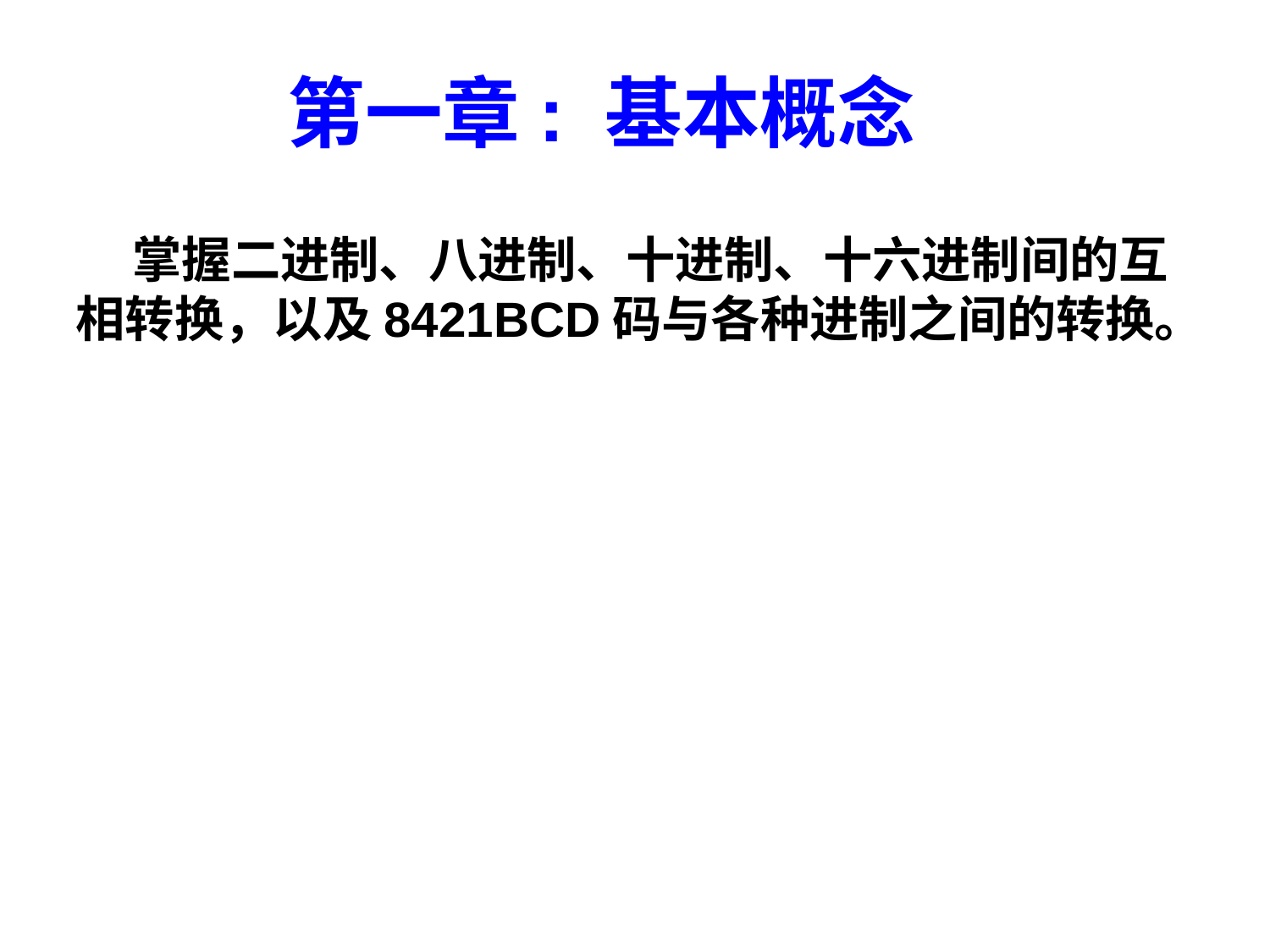

# 第一章: 基本概念
    掌握二进制、八进制、十进制、十六进制间的互相转换，以及8421BCD码与各种进制之间的转换。